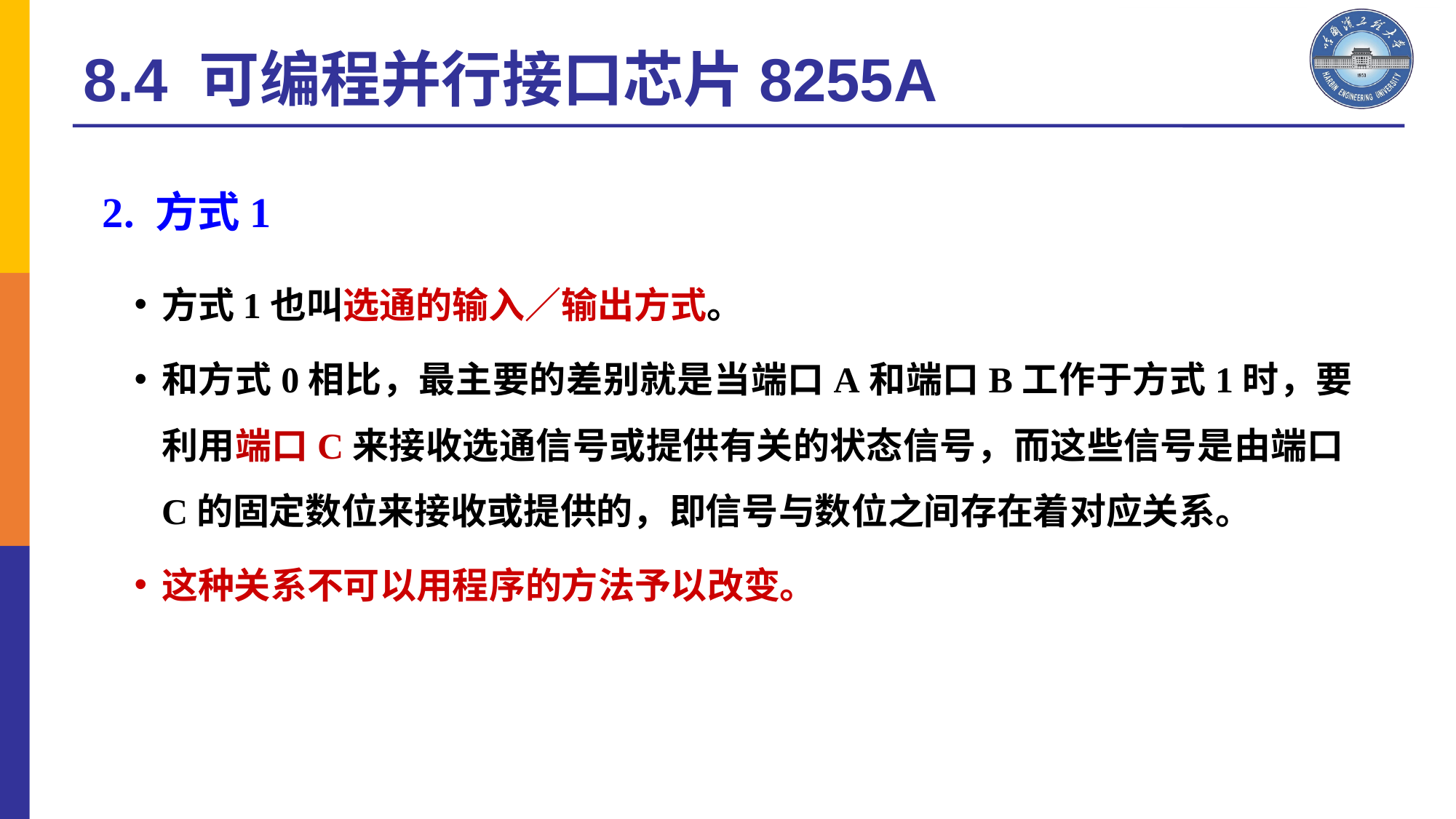

8.4 可编程并行接口芯片8255A
2. 方式1
方式1也叫选通的输入／输出方式。
和方式0相比，最主要的差别就是当端口A和端口B工作于方式1时，要利用端口C来接收选通信号或提供有关的状态信号，而这些信号是由端口C的固定数位来接收或提供的，即信号与数位之间存在着对应关系。
这种关系不可以用程序的方法予以改变。